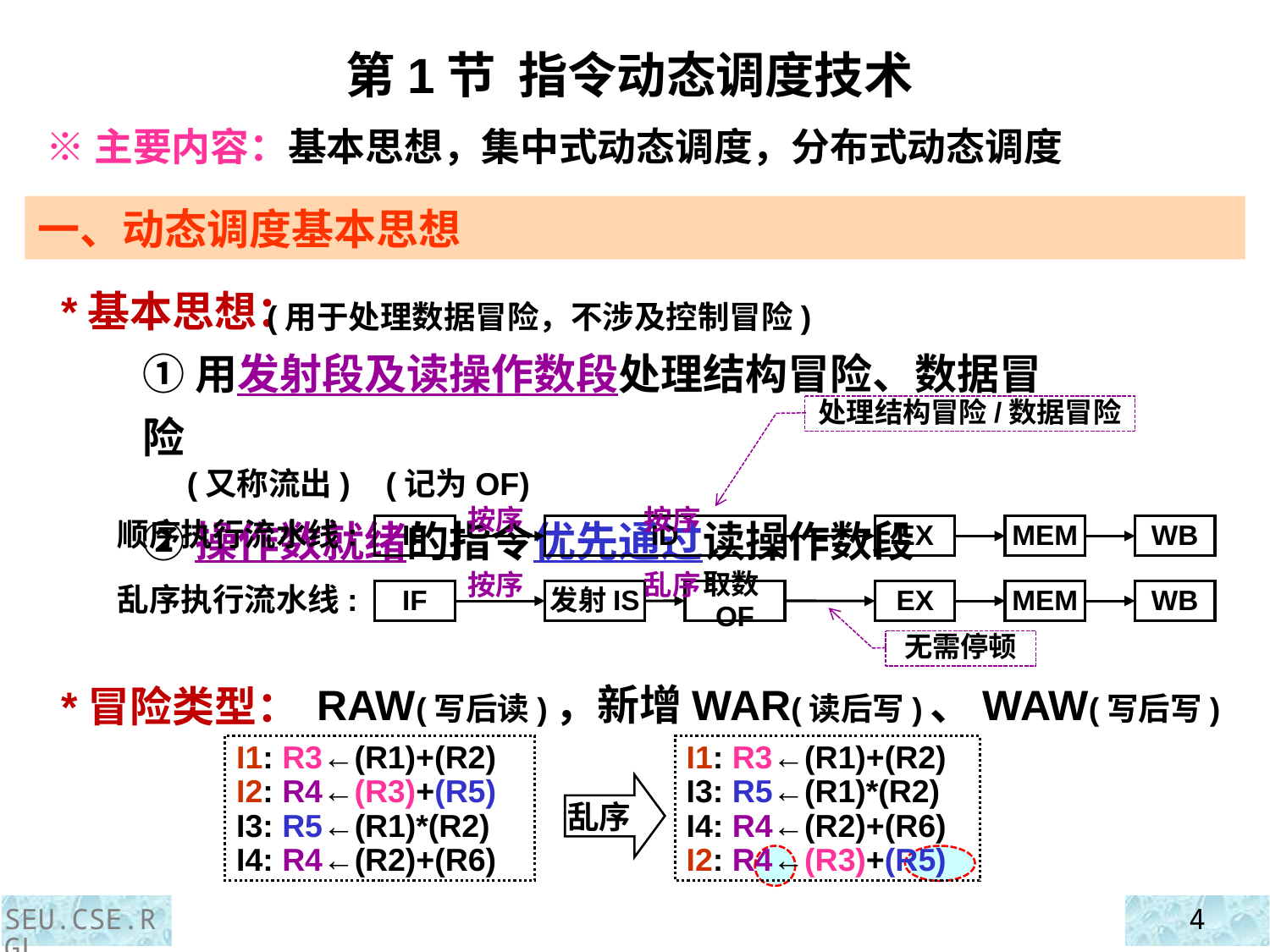

第1节  指令动态调度技术
 ※主要内容：基本思想，集中式动态调度，分布式动态调度
一、动态调度基本思想
  *基本思想：

  *冒险类型：
              (用于处理数据冒险，不涉及控制冒险)
①用发射段及读操作数段处理结构冒险、数据冒险
     (又称流出)    (记为OF)
②操作数就绪的指令优先通过读操作数段
处理结构冒险/数据冒险
按序                   按序
顺序执行流水线:
IF
ID
EX
MEM
WB
按序                   乱序
取数OF
IF
发射IS
EX
MEM
WB
乱序执行流水线:
无需停顿
RAW(写后读)，新增WAR(读后写)、WAW(写后写)
 I1: R3←(R1)+(R2)
 I3: R5←(R1)*(R2)
 I4: R4←(R2)+(R6)
 I2: R4←(R3)+(R5)

 I1: R3←(R1)+(R2)
 I2: R4←(R3)+(R5)
 I3: R5←(R1)*(R2)
 I4: R4←(R2)+(R6)
乱序

SEU.CSE.RGL
4